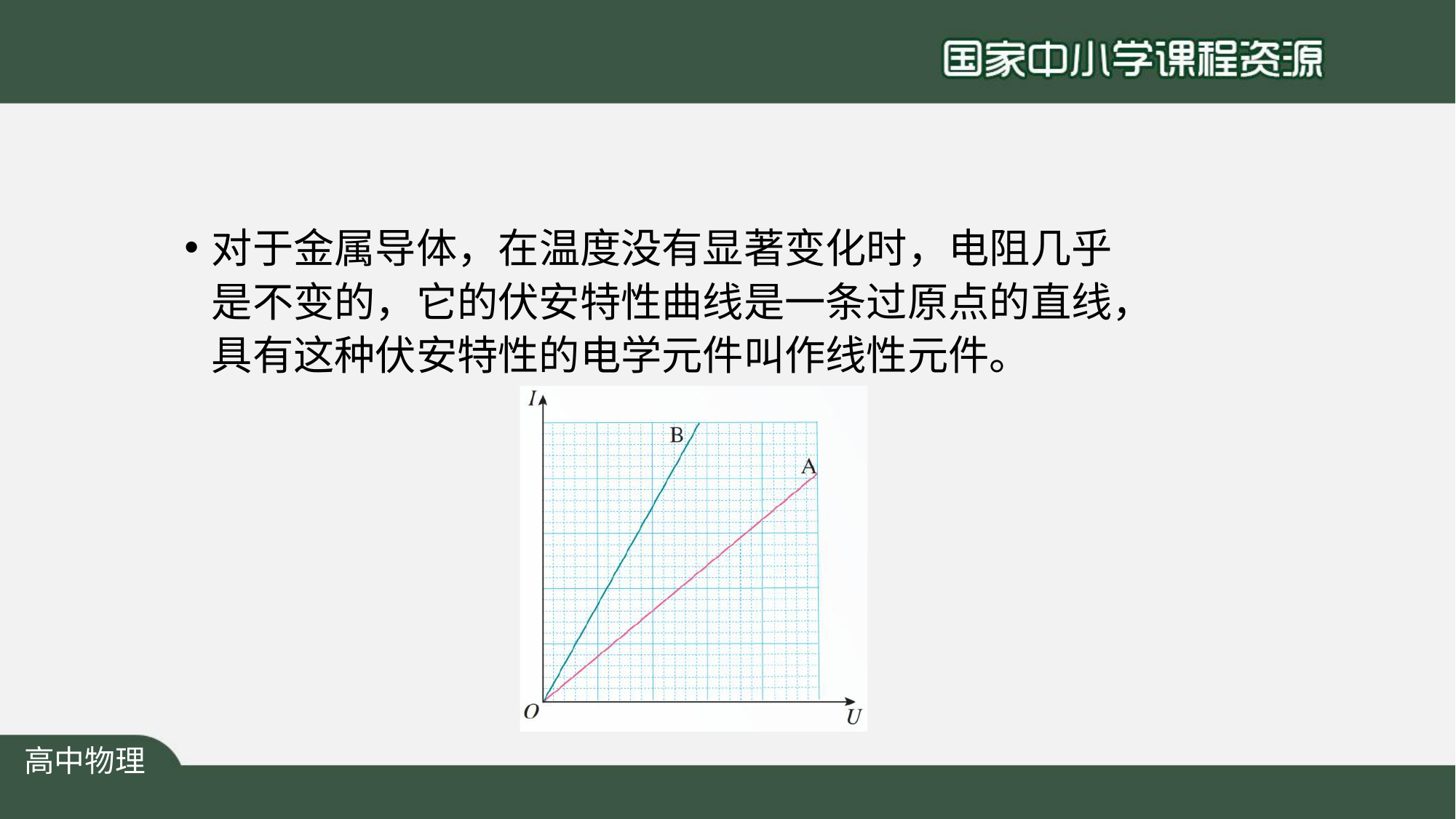

对于金属导体，在温度没有显著变化时，电阻几乎 是不变的，它的伏安特性曲线是一条过原点的直线， 具有这种伏安特性的电学元件叫作线性元件。

高中物理